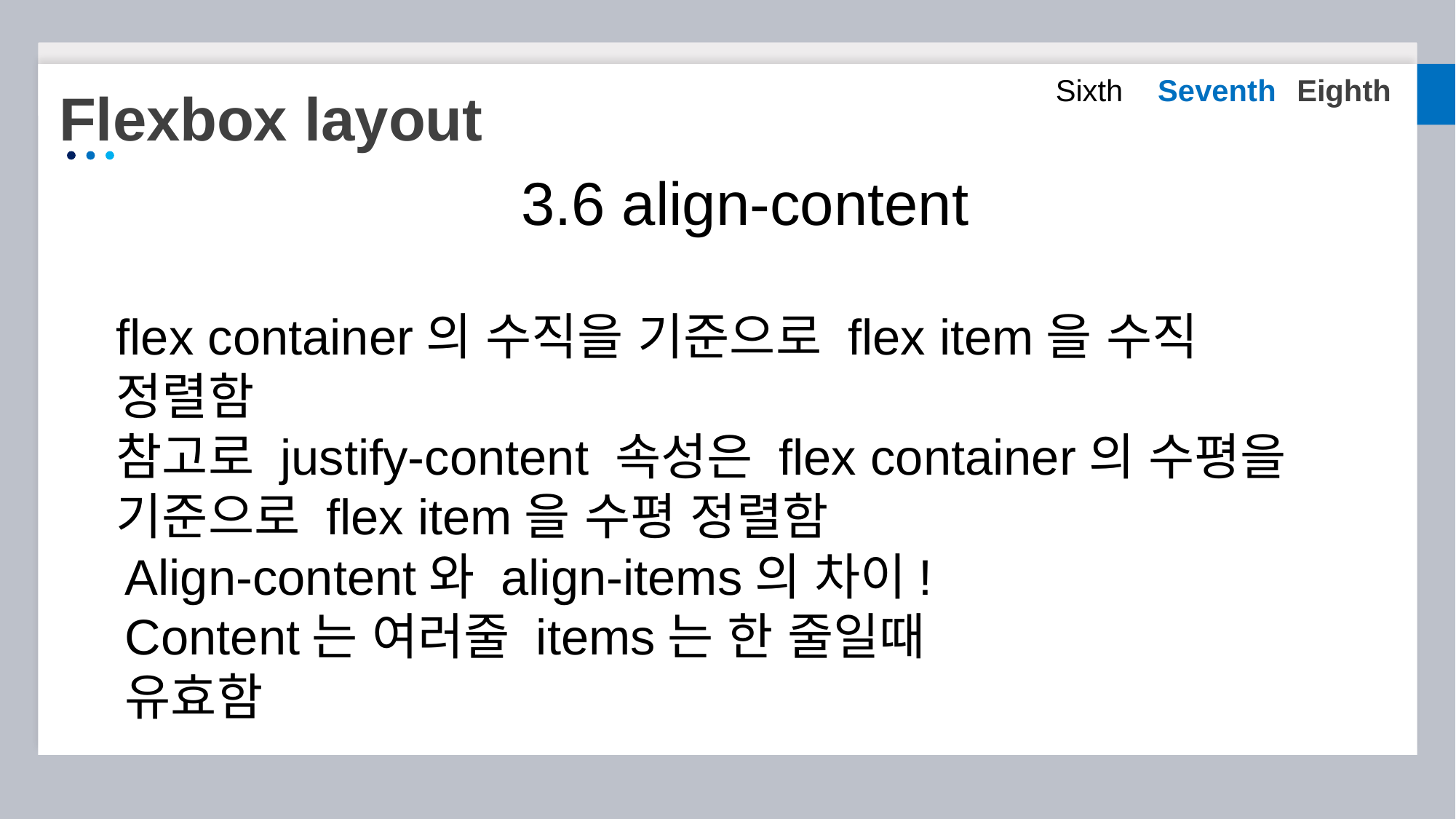

Sixth
Seventh
Eighth
Flexbox layout

3.6 align-content
flex container의 수직을 기준으로 flex item을 수직 정렬함
참고로 justify-content 속성은 flex container의 수평을
기준으로 flex item을 수평 정렬함
Align-content와 align-items의 차이!
Content는 여러줄 items는 한 줄일때 유효함